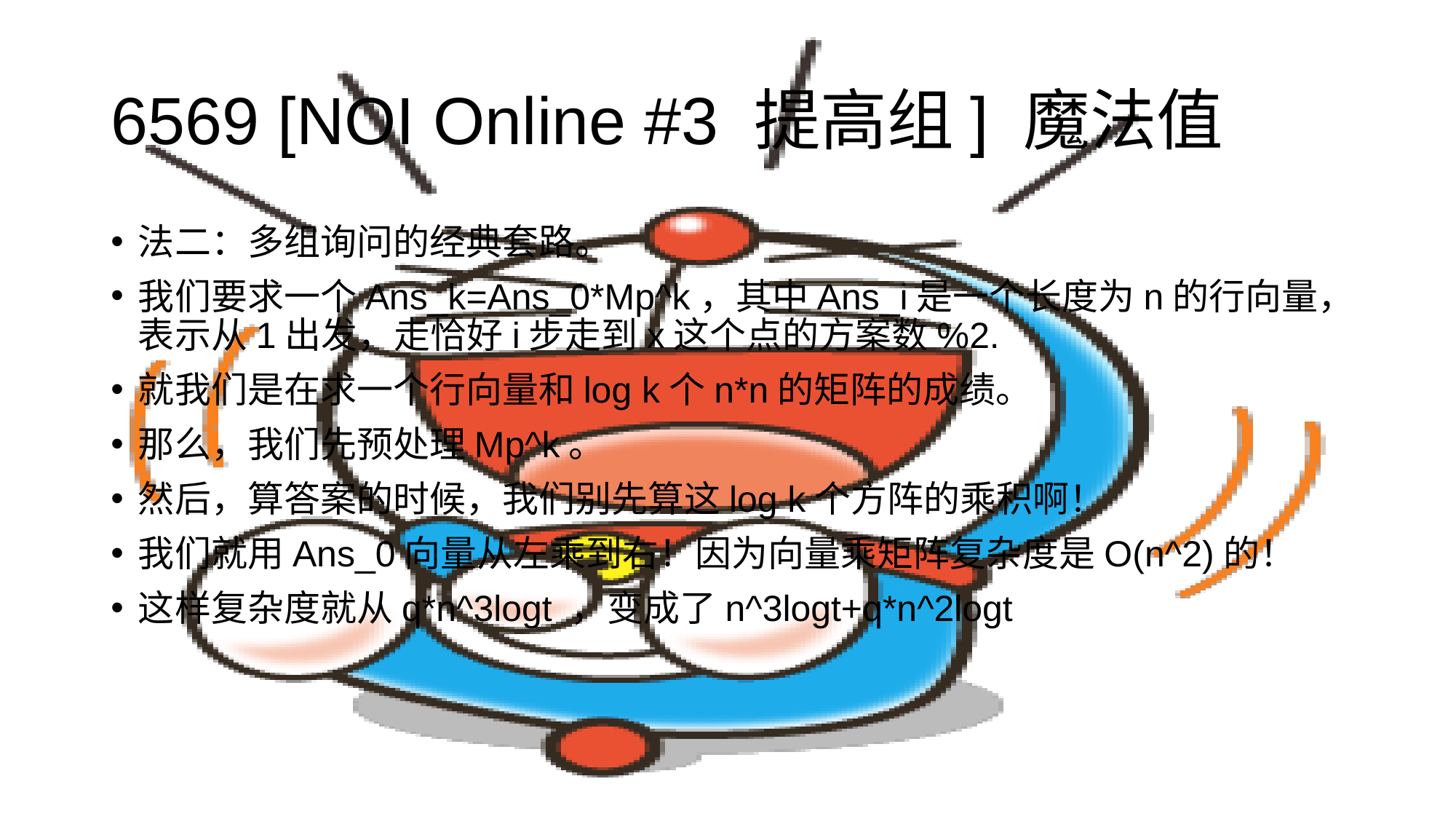

# 6569 [NOI Online #3 提高组] 魔法值
法二：多组询问的经典套路。
我们要求一个Ans_k=Ans_0*Mp^k，其中Ans_i是一个长度为n的行向量，表示从1出发，走恰好i步走到x这个点的方案数%2.
就我们是在求一个行向量和log k个n*n的矩阵的成绩。
那么，我们先预处理Mp^k。
然后，算答案的时候，我们别先算这log k个方阵的乘积啊！
我们就用Ans_0向量从左乘到右！因为向量乘矩阵复杂度是O(n^2)的！
这样复杂度就从q*n^3logt ，变成了n^3logt+q*n^2logt